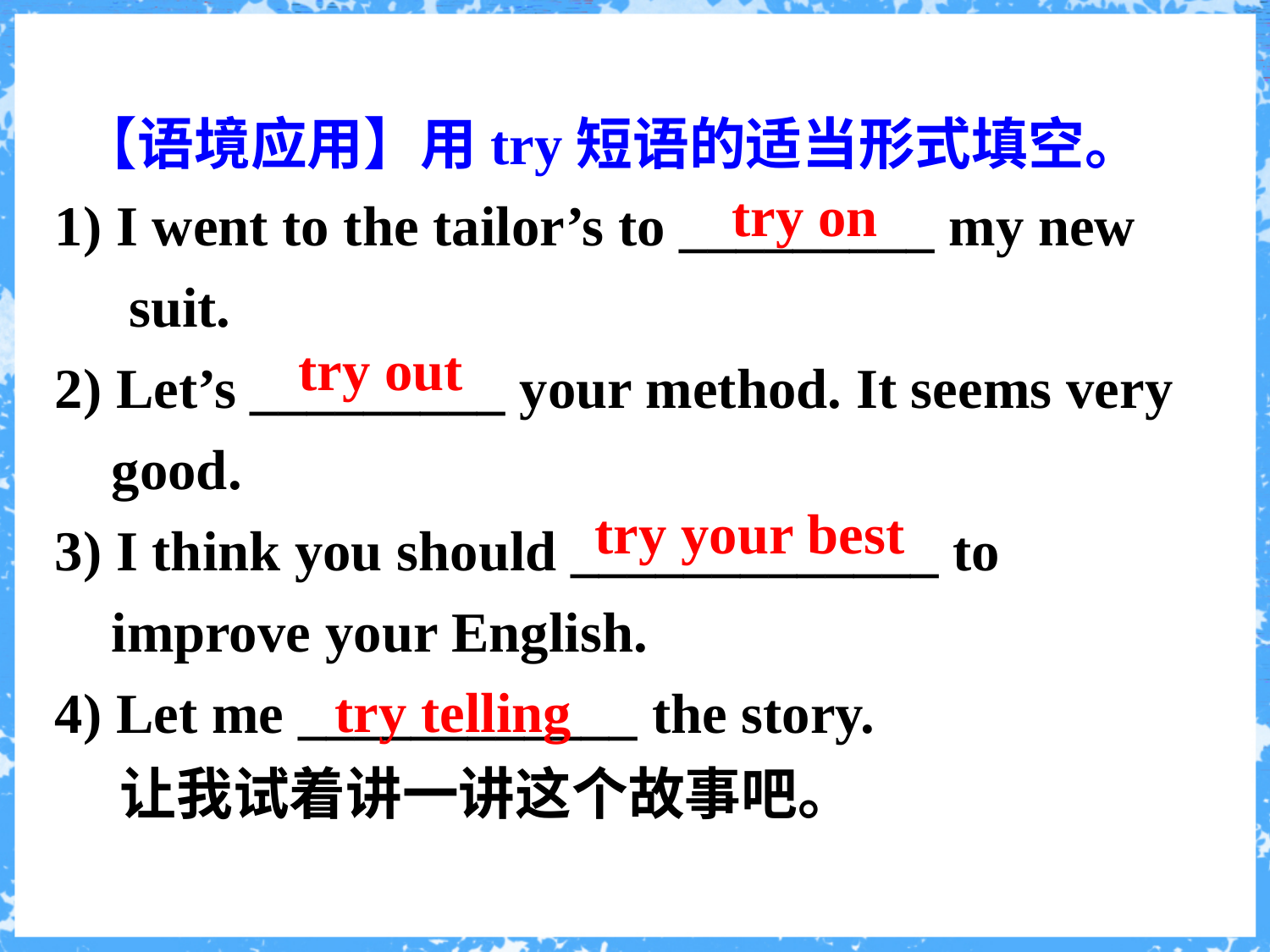

【语境应用】用try短语的适当形式填空。
1) I went to the tailor’s to _________ my new suit.
2) Let’s _________ your method. It seems very
    good.
3) I think you should _____________ to
    improve your English.
4) Let me ____________ the story.
    让我试着讲一讲这个故事吧。
try on
try out
try your best
 try telling